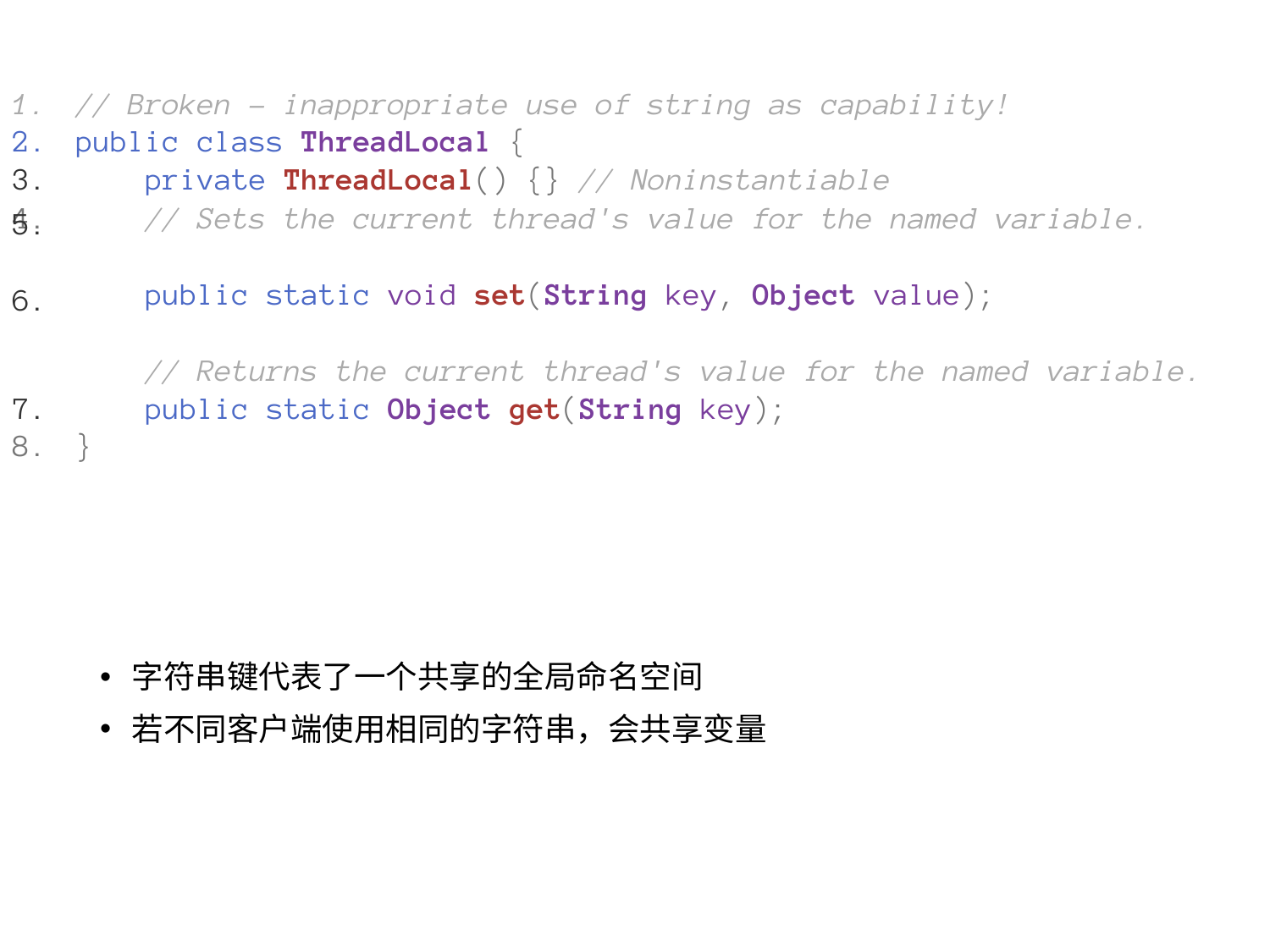

// Broken - inappropriate use of string as capability!
public class ThreadLocal {
    private ThreadLocal() {} // Noninstantiable
    // Sets the current thread's value for the named variable.
    public static void set(String key, Object value);
    // Returns the current thread's value for the named variable.
    public static Object get(String key);
}
字符串键代表了一个共享的全局命名空间
若不同客户端使用相同的字符串，会共享变量